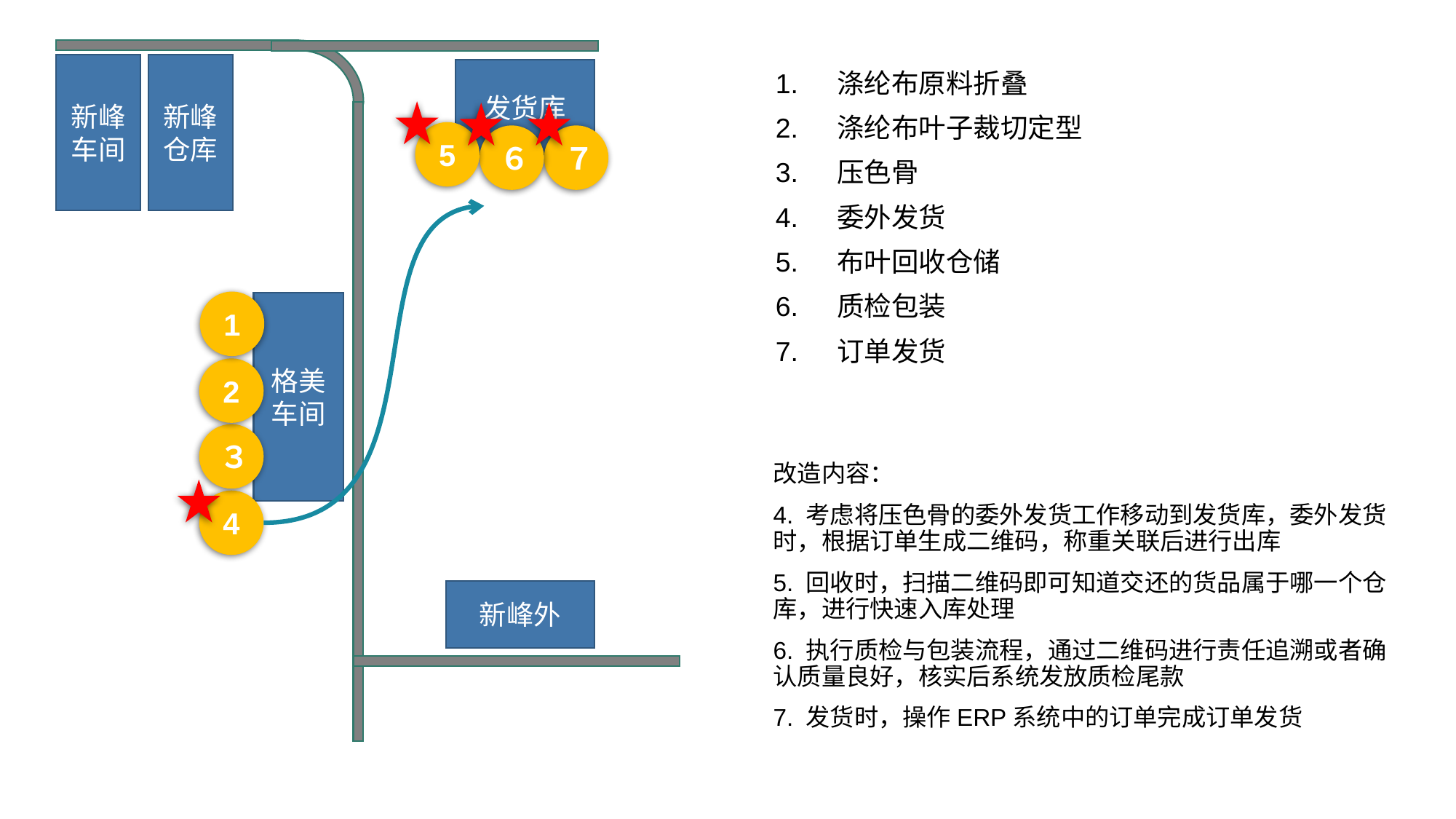

新峰车间
新峰仓库
发货库
涤纶布原料折叠
涤纶布叶子裁切定型
压色骨
委外发货
布叶回收仓储
质检包装
订单发货

5
６
７
1
格美
车间
2
３
改造内容：
4. 考虑将压色骨的委外发货工作移动到发货库，委外发货时，根据订单生成二维码，称重关联后进行出库
5. 回收时，扫描二维码即可知道交还的货品属于哪一个仓库，进行快速入库处理
6. 执行质检与包装流程，通过二维码进行责任追溯或者确认质量良好，核实后系统发放质检尾款
7. 发货时，操作ERP系统中的订单完成订单发货

4
新峰外